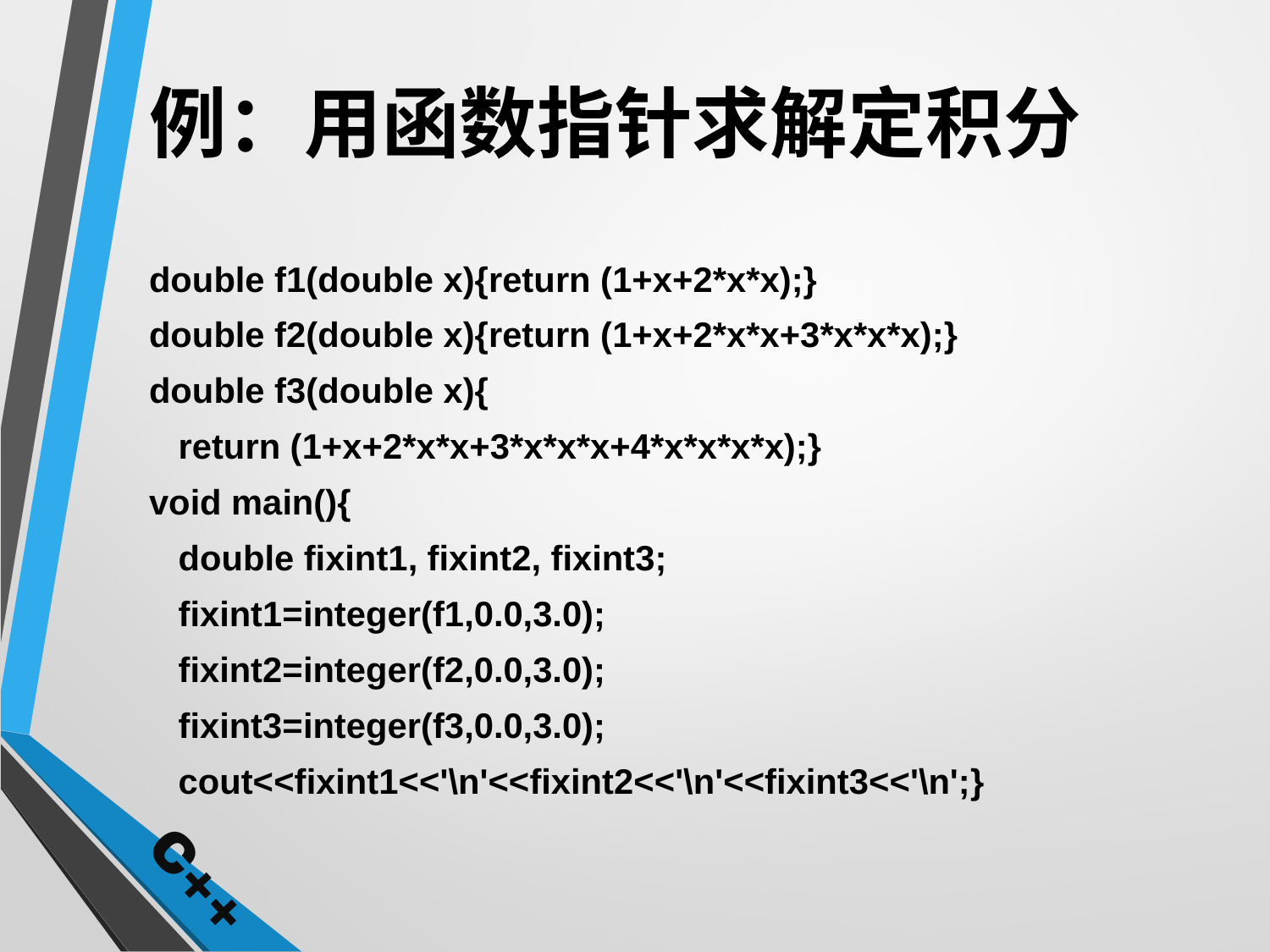

# 例：用函数指针求解定积分
double f1(double x){return (1+x+2*x*x);}
double f2(double x){return (1+x+2*x*x+3*x*x*x);}
double f3(double x){
   return (1+x+2*x*x+3*x*x*x+4*x*x*x*x);}
void main(){
   double fixint1, fixint2, fixint3;
   fixint1=integer(f1,0.0,3.0);
   fixint2=integer(f2,0.0,3.0);
   fixint3=integer(f3,0.0,3.0);
   cout<<fixint1<<'\n'<<fixint2<<'\n'<<fixint3<<'\n';}